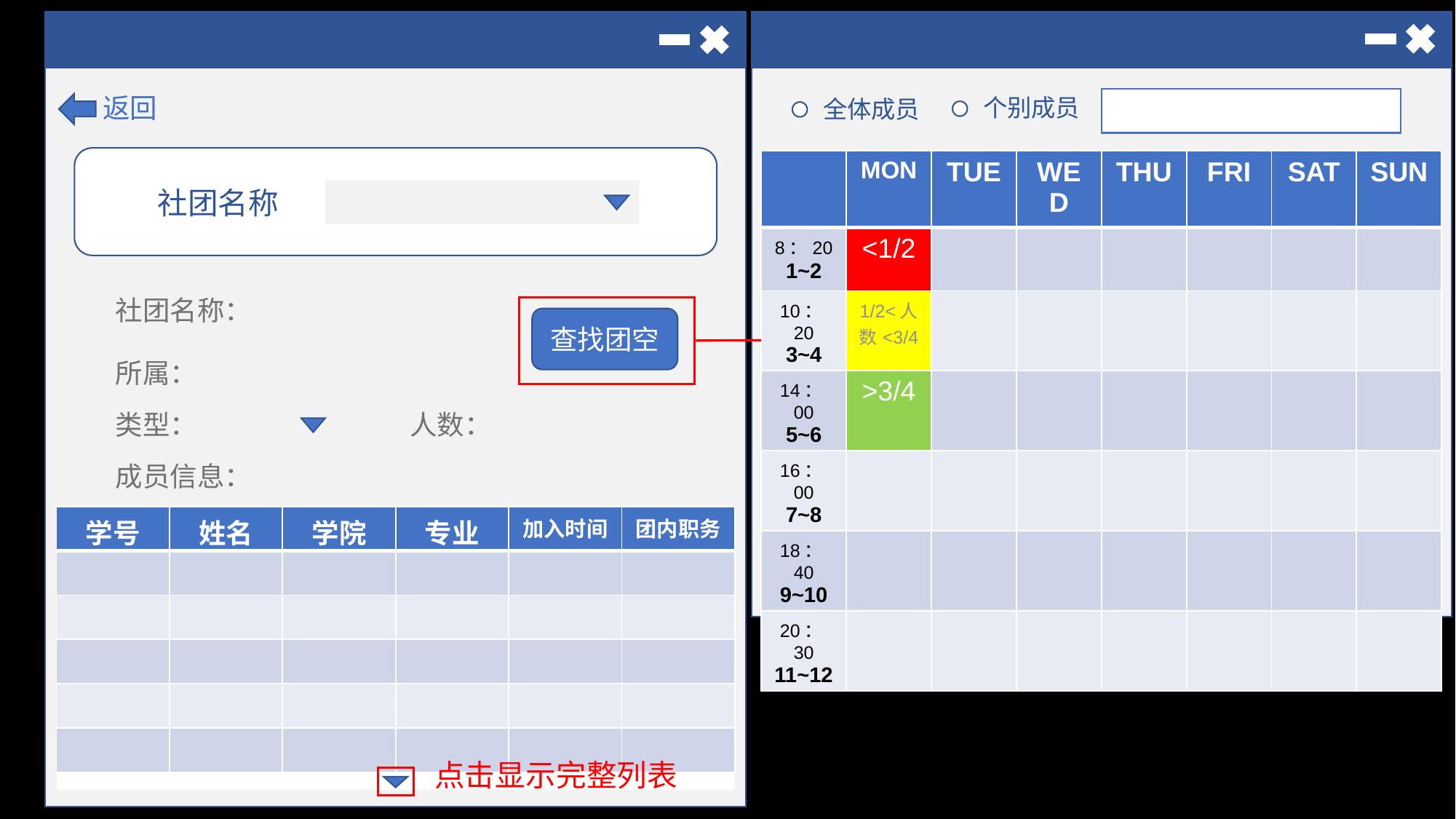

返回

个别成员

全体成员

|  | MON | TUE | WED | THU | FRI | SAT | SUN |
| --- | --- | --- | --- | --- | --- | --- | --- |
| 8：20 1~2 | <1/2 |  |  |  |  |  |  |
| 10：20 3~4 | 1/2<人数<3/4 |  |  |  |  |  |  |
| 14：00 5~6 | >3/4 |  |  |  |  |  |  |
| 16：00 7~8 |  |  |  |  |  |  |  |
| 18：40 9~10 |  |  |  |  |  |  |  |
| 20：30 11~12 |  |  |  |  |  |  |  |
社团名称

社团名称：

查找团空
所属：
类型：
人数：

成员信息：
| 学号 | 姓名 | 学院 | 专业 | 加入时间 | 团内职务 |
| --- | --- | --- | --- | --- | --- |
|  |  |  |  |  |  |
|  |  |  |  |  |  |
|  |  |  |  |  |  |
|  |  |  |  |  |  |
|  |  |  |  |  |  |
点击显示完整列表